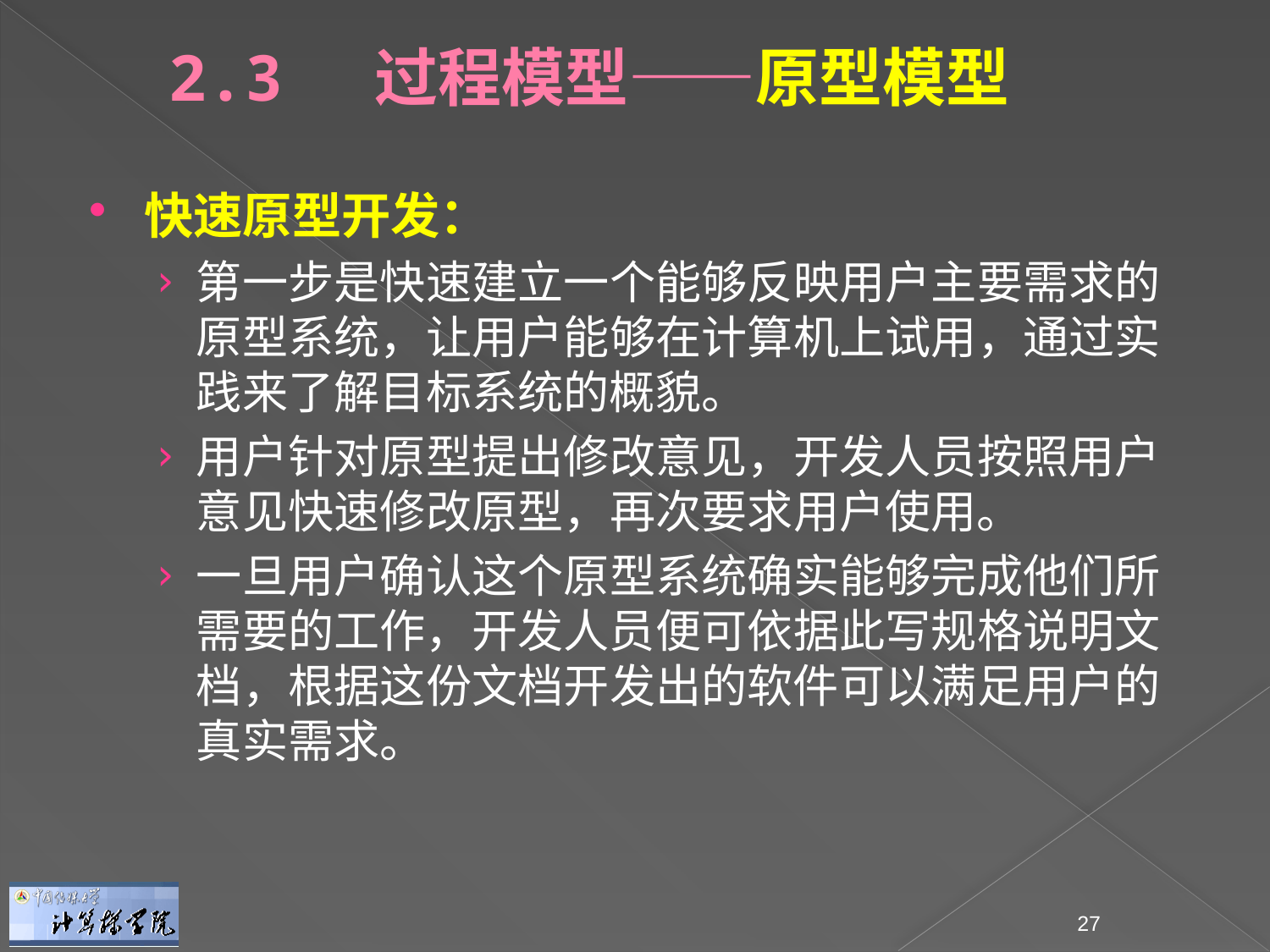

2.3  过程模型——原型模型
快速原型开发：
第一步是快速建立一个能够反映用户主要需求的原型系统，让用户能够在计算机上试用，通过实践来了解目标系统的概貌。
用户针对原型提出修改意见，开发人员按照用户意见快速修改原型，再次要求用户使用。
一旦用户确认这个原型系统确实能够完成他们所需要的工作，开发人员便可依据此写规格说明文档，根据这份文档开发出的软件可以满足用户的真实需求。
27